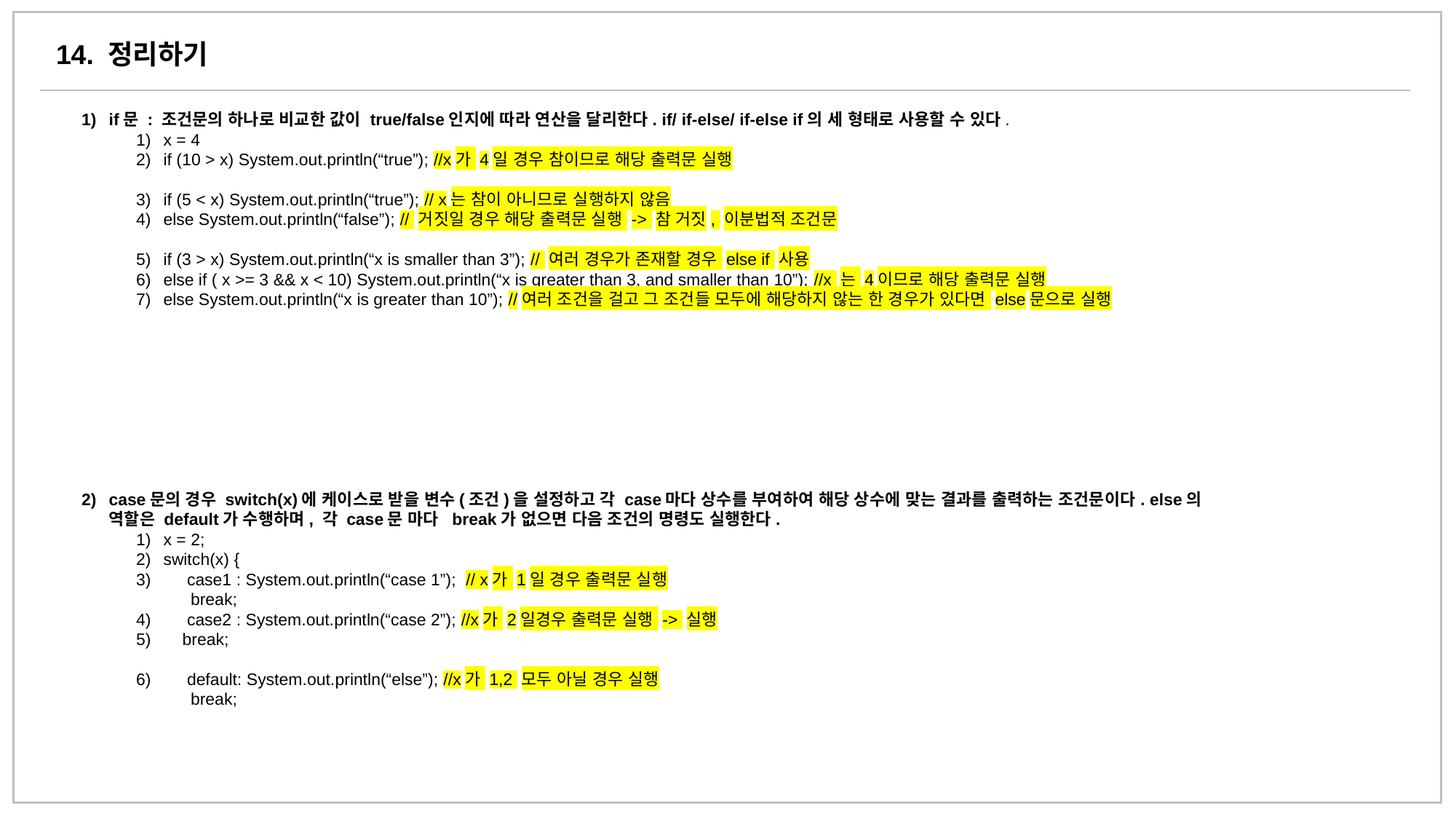

14. 정리하기
if문 : 조건문의 하나로 비교한 값이 true/false인지에 따라 연산을 달리한다. if/ if-else/ if-else if의 세 형태로 사용할 수 있다.
x = 4
if (10 > x) System.out.println(“true”); //x가 4일 경우 참이므로 해당 출력문 실행

if (5 < x) System.out.println(“true”); // x는 참이 아니므로 실행하지 않음
else System.out.println(“false”); // 거짓일 경우 해당 출력문 실행 -> 참 거짓, 이분법적 조건문

if (3 > x) System.out.println(“x is smaller than 3”); // 여러 경우가 존재할 경우 else if 사용
else if ( x >= 3 && x < 10) System.out.println(“x is greater than 3, and smaller than 10”); //x 는 4이므로 해당 출력문 실행
else System.out.println(“x is greater than 10”); //여러 조건을 걸고 그 조건들 모두에 해당하지 않는 한 경우가 있다면 else문으로 실행

case문의 경우 switch(x)에 케이스로 받을 변수(조건)을 설정하고 각 case마다 상수를 부여하여 해당 상수에 맞는 결과를 출력하는 조건문이다. else의 역할은 default가 수행하며, 각 case문 마다  break가 없으면 다음 조건의 명령도 실행한다.
x = 2;
switch(x) {
     case1 : System.out.println(“case 1”);  // x가 1일 경우 출력문 실행
break;
     case2 : System.out.println(“case 2”); //x가 2일경우 출력문 실행 -> 실행
    break;

     default: System.out.println(“else”); //x가 1,2 모두 아닐 경우 실행
break;